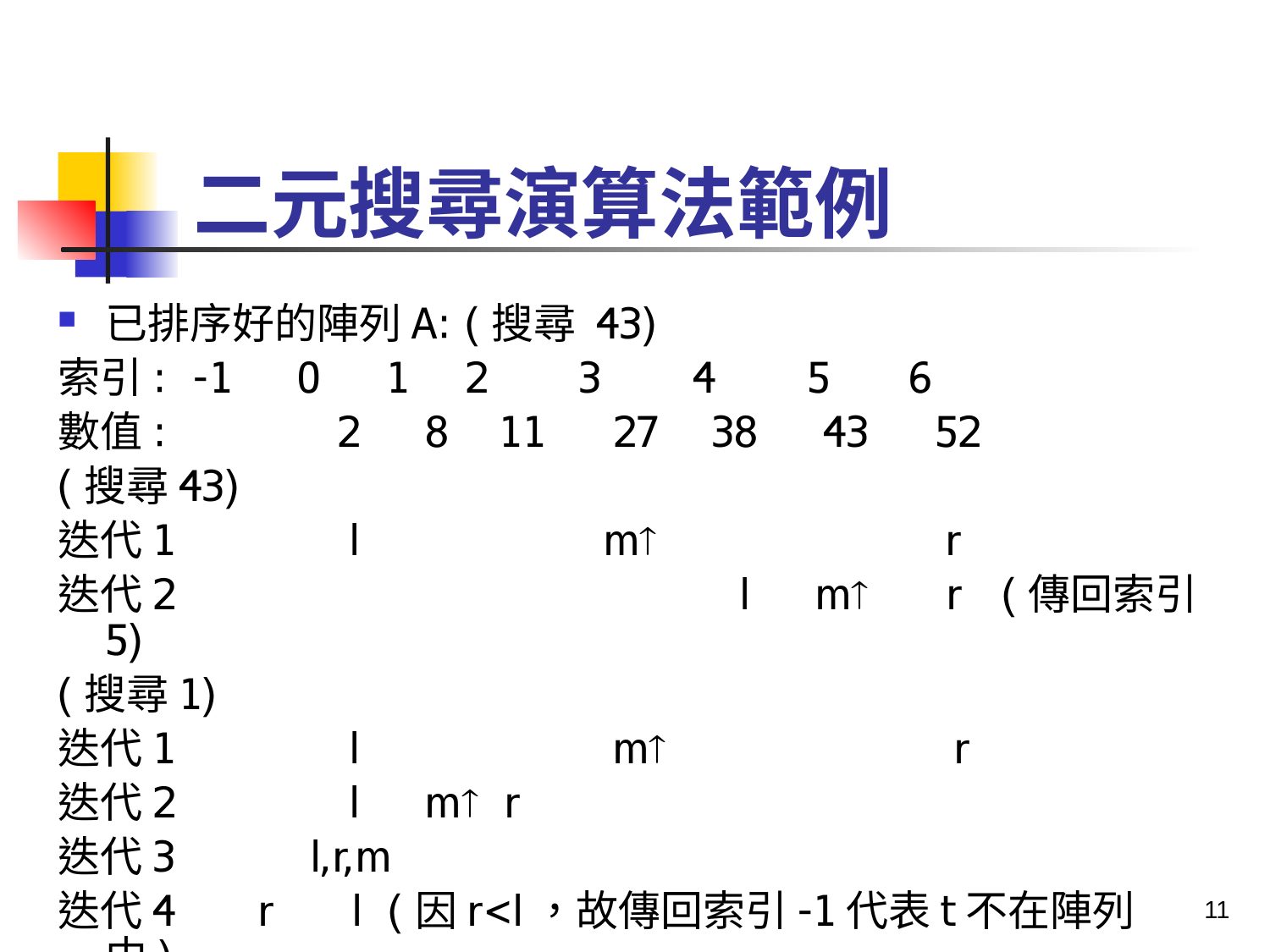

二元搜尋演算法範例
已排序好的陣列A: (搜尋 43)
索引:  -1     0     1	  2	 3	4       5      6
數值:	        2     8	 11	27    38     43     52
(搜尋43)
迭代1	         l	         m↑                      r
迭代2					l     m↑      r   (傳回索引5)
(搜尋1)
迭代1	         l		m↑                      r
迭代2	         l     m↑  r
迭代3	      l,r,m
迭代4	  r      l  (因r<l，故傳回索引-1代表t不在陣列中)

11